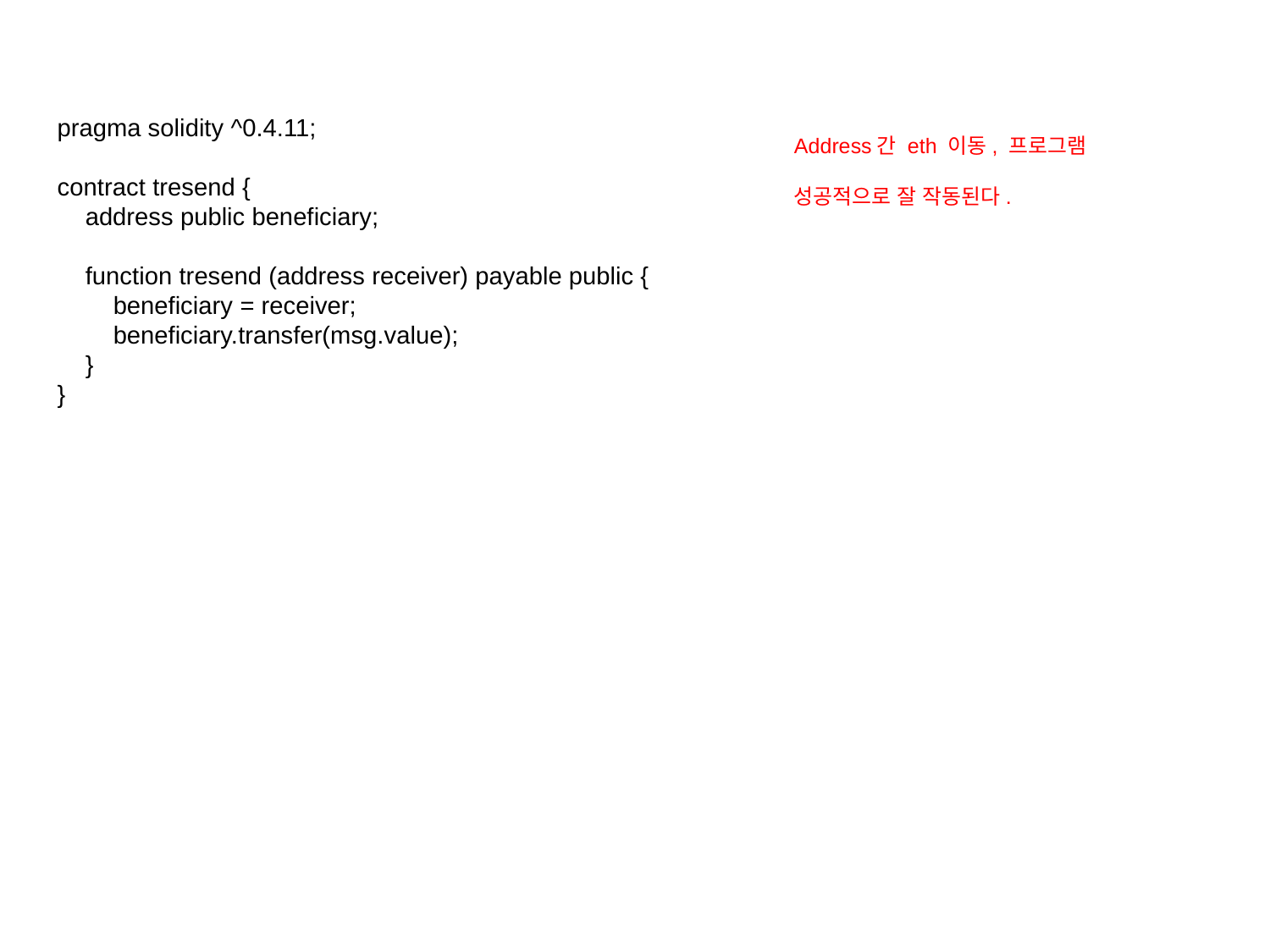

pragma solidity ^0.4.11;

contract tresend {
    address public beneficiary;

    function tresend (address receiver) payable public {
        beneficiary = receiver;
        beneficiary.transfer(msg.value);
    }
}
Address간 eth 이동, 프로그램

성공적으로 잘 작동된다.